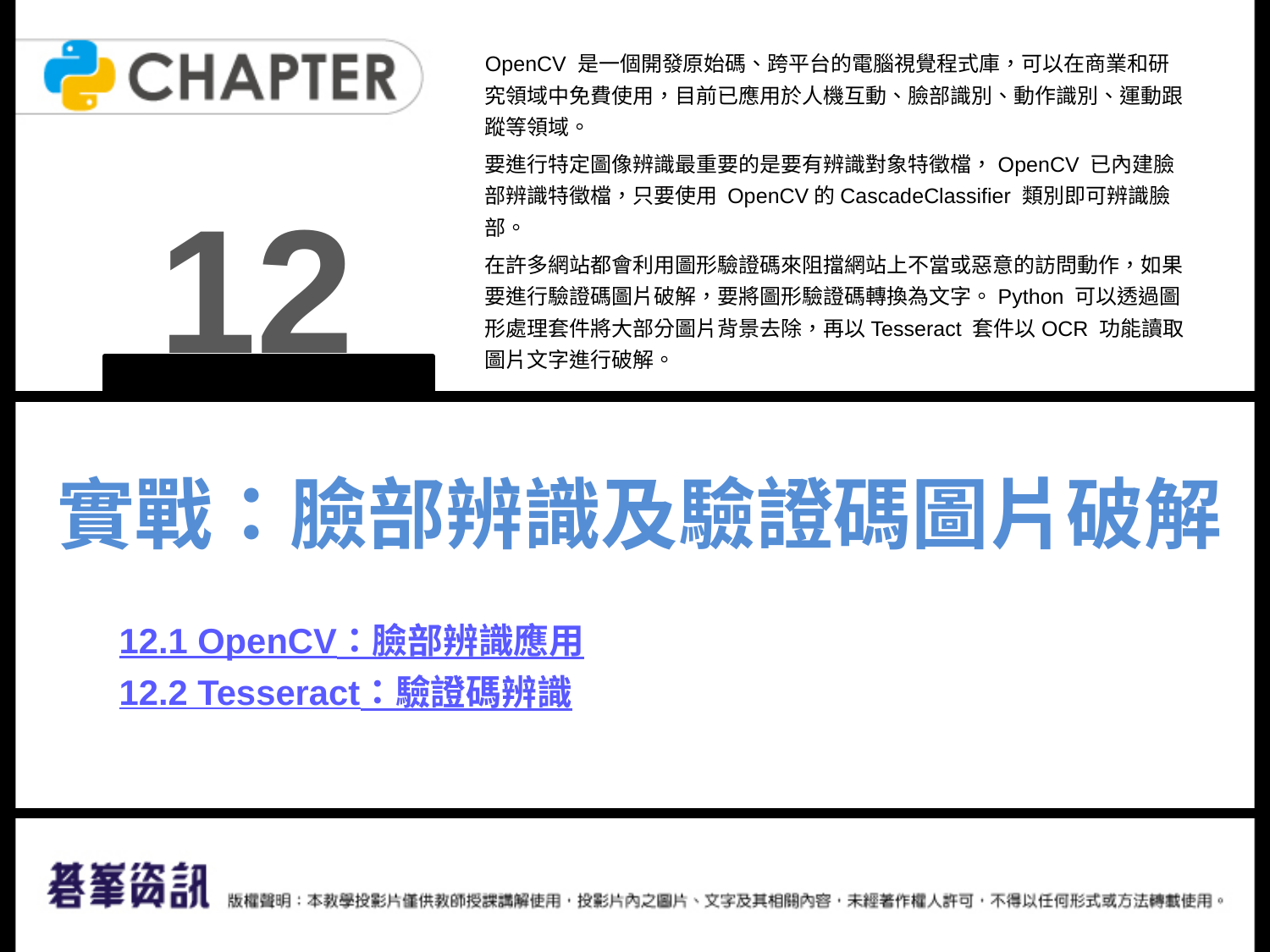

OpenCV 是一個開發原始碼、跨平台的電腦視覺程式庫，可以在商業和研究領域中免費使用，目前已應用於人機互動、臉部識別、動作識別、運動跟蹤等領域。
要進行特定圖像辨識最重要的是要有辨識對象特徵檔，OpenCV 已內建臉部辨識特徵檔，只要使用 OpenCV的CascadeClassifier 類別即可辨識臉部。
在許多網站都會利用圖形驗證碼來阻擋網站上不當或惡意的訪問動作，如果要進行驗證碼圖片破解，要將圖形驗證碼轉換為文字。Python 可以透過圖形處理套件將大部分圖片背景去除，再以Tesseract 套件以OCR 功能讀取圖片文字進行破解。
12
實戰：臉部辨識及驗證碼圖片破解
12.1 OpenCV：臉部辨識應用
12.2 Tesseract：驗證碼辨識